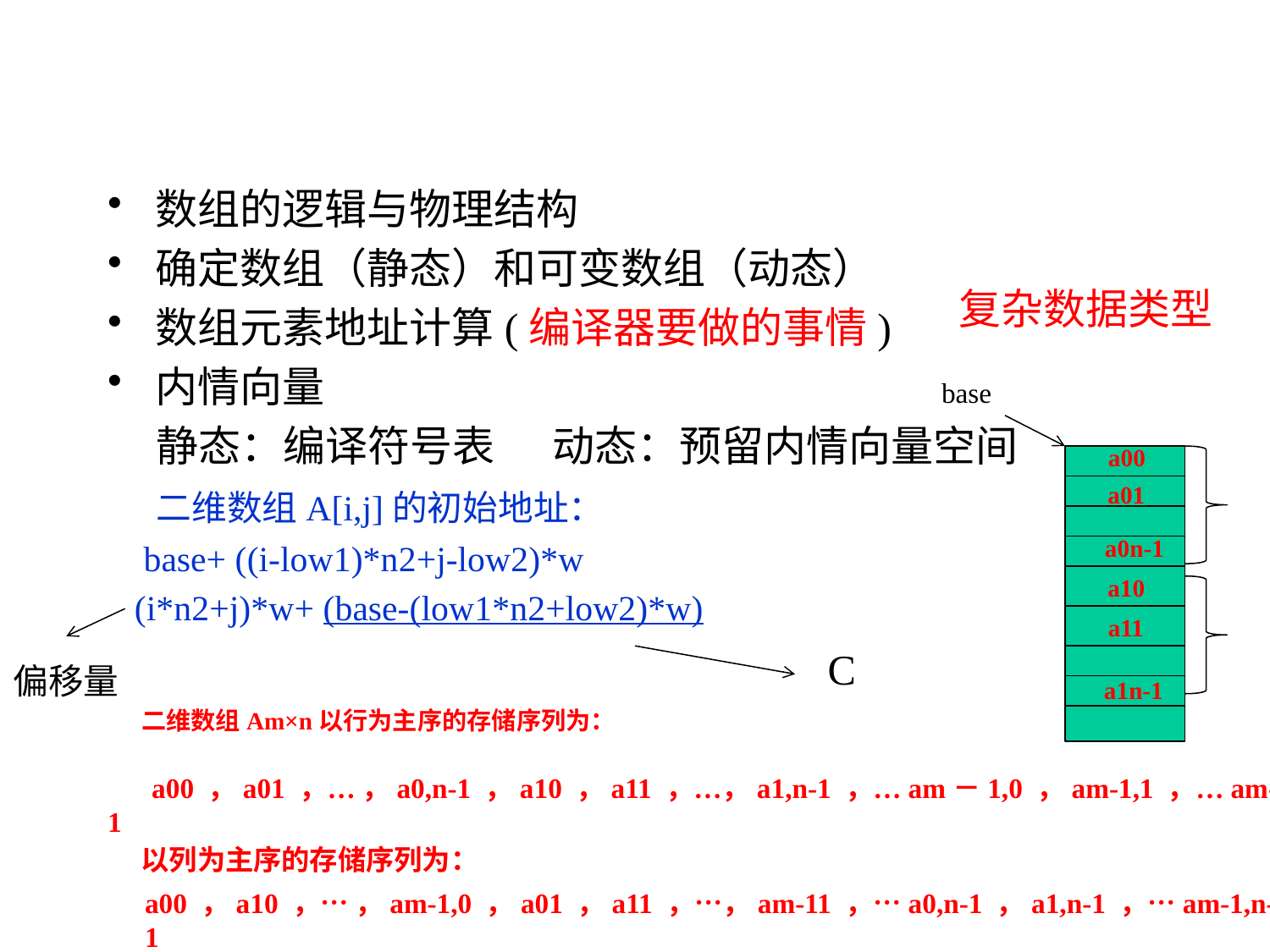

数组的逻辑与物理结构
确定数组（静态）和可变数组（动态）
数组元素地址计算(编译器要做的事情)
内情向量
    静态：编译符号表      动态：预留内情向量空间
    二维数组A[i,j]的初始地址：
    base+ ((i-low1)*n2+j-low2)*w
   (i*n2+j)*w+ (base-(low1*n2+low2)*w)

复杂数据类型
base
a00

a01
a0n-1
a10

a11
C
偏移量
a1n-1
二维数组Am×n以行为主序的存储序列为：
a00 ，a01 ，… ，a0,n-1 ，a10 ，a11 ，…，a1,n-1 ，…am－1,0 ，am-1,1 ，…am-1,n-1
以列为主序的存储序列为：
a00 ，a10 ，… ，am-1,0 ，a01 ，a11 ，…，am-11 ，…a0,n-1 ，a1,n-1 ，…am-1,n-1